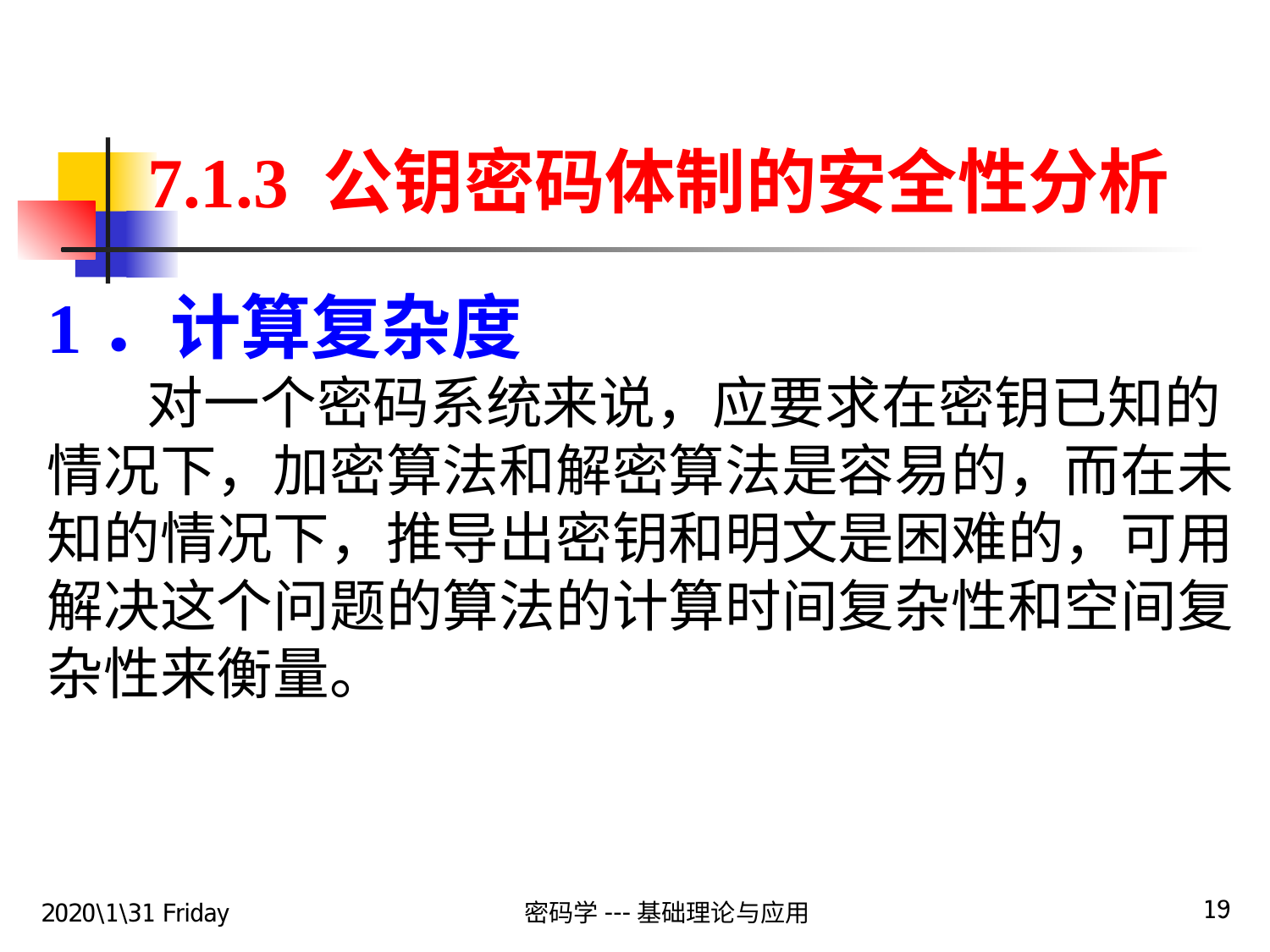

# 7.1.3 公钥密码体制的安全性分析
1．计算复杂度
对一个密码系统来说，应要求在密钥已知的情况下，加密算法和解密算法是容易的，而在未知的情况下，推导出密钥和明文是困难的，可用解决这个问题的算法的计算时间复杂性和空间复杂性来衡量。

19
2020\1\31 Friday
密码学---基础理论与应用